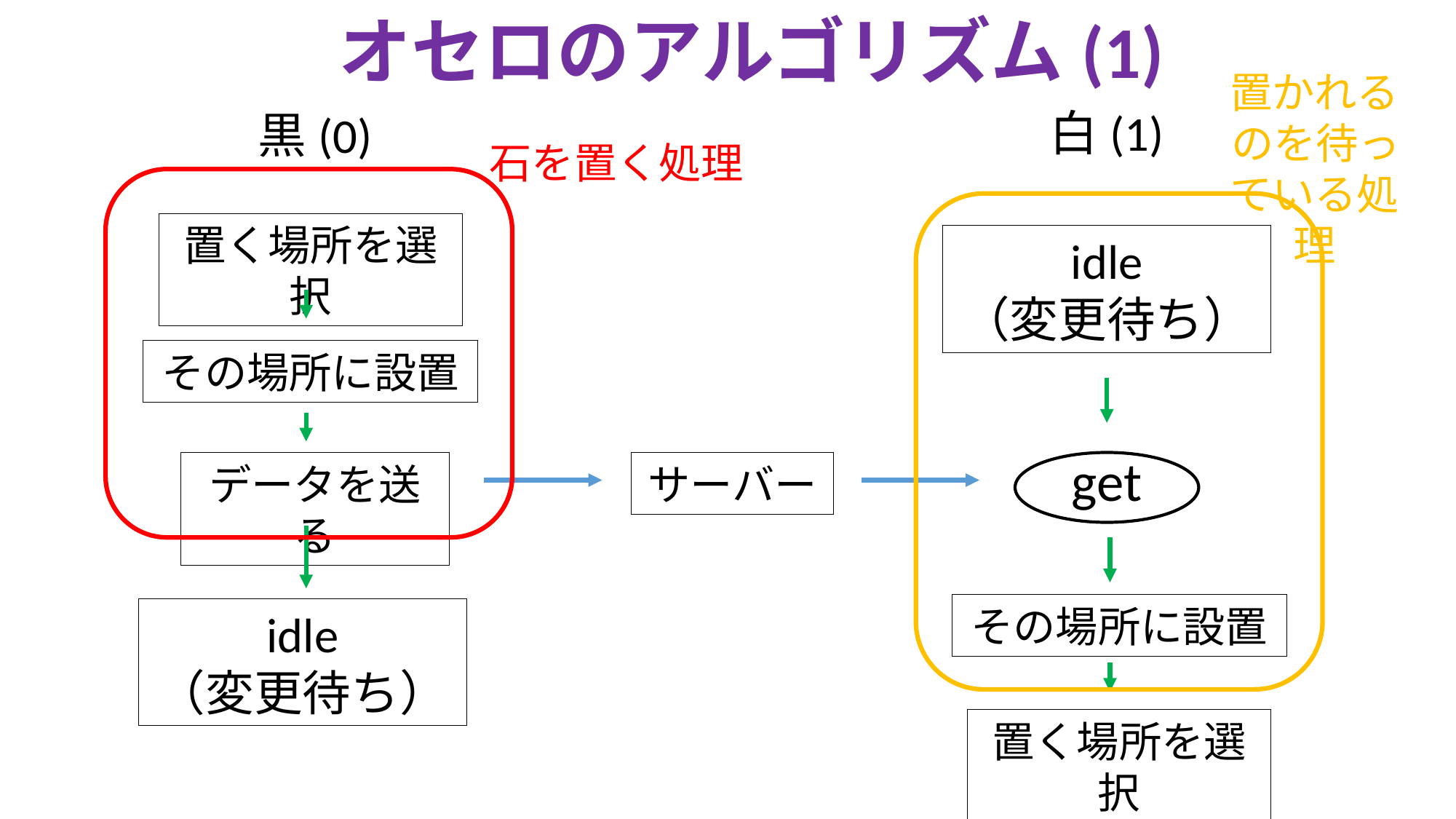

オセロのアルゴリズム(1)
置かれるのを待っている処理
白(1)
黒(0)
石を置く処理

置く場所を選択
idle
（変更待ち）
その場所に設置
get

サーバー
データを送る
その場所に設置
idle
（変更待ち）
置く場所を選択